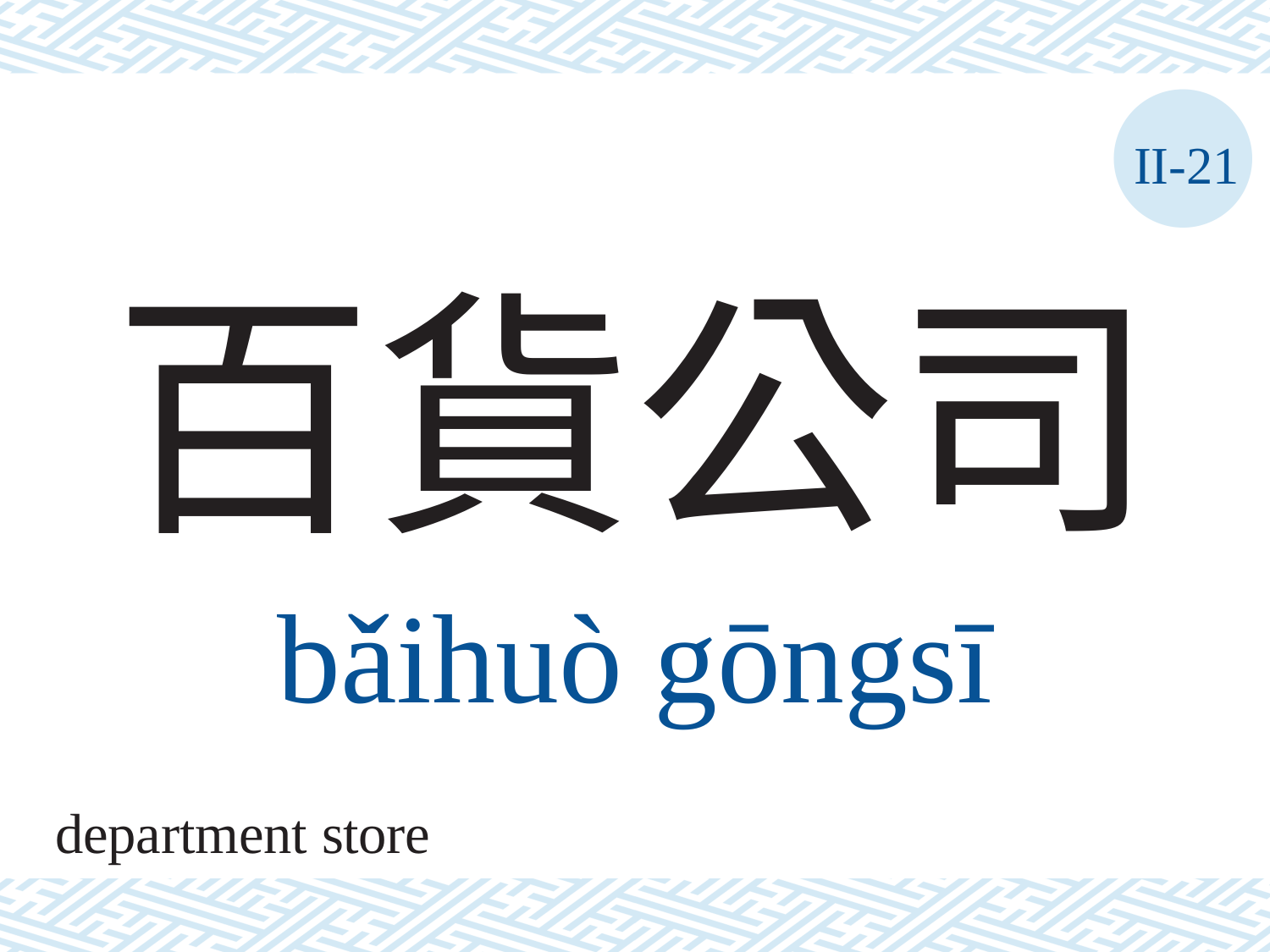

II-21
# 百貨公司
bǎihuò	gōngsī
department store